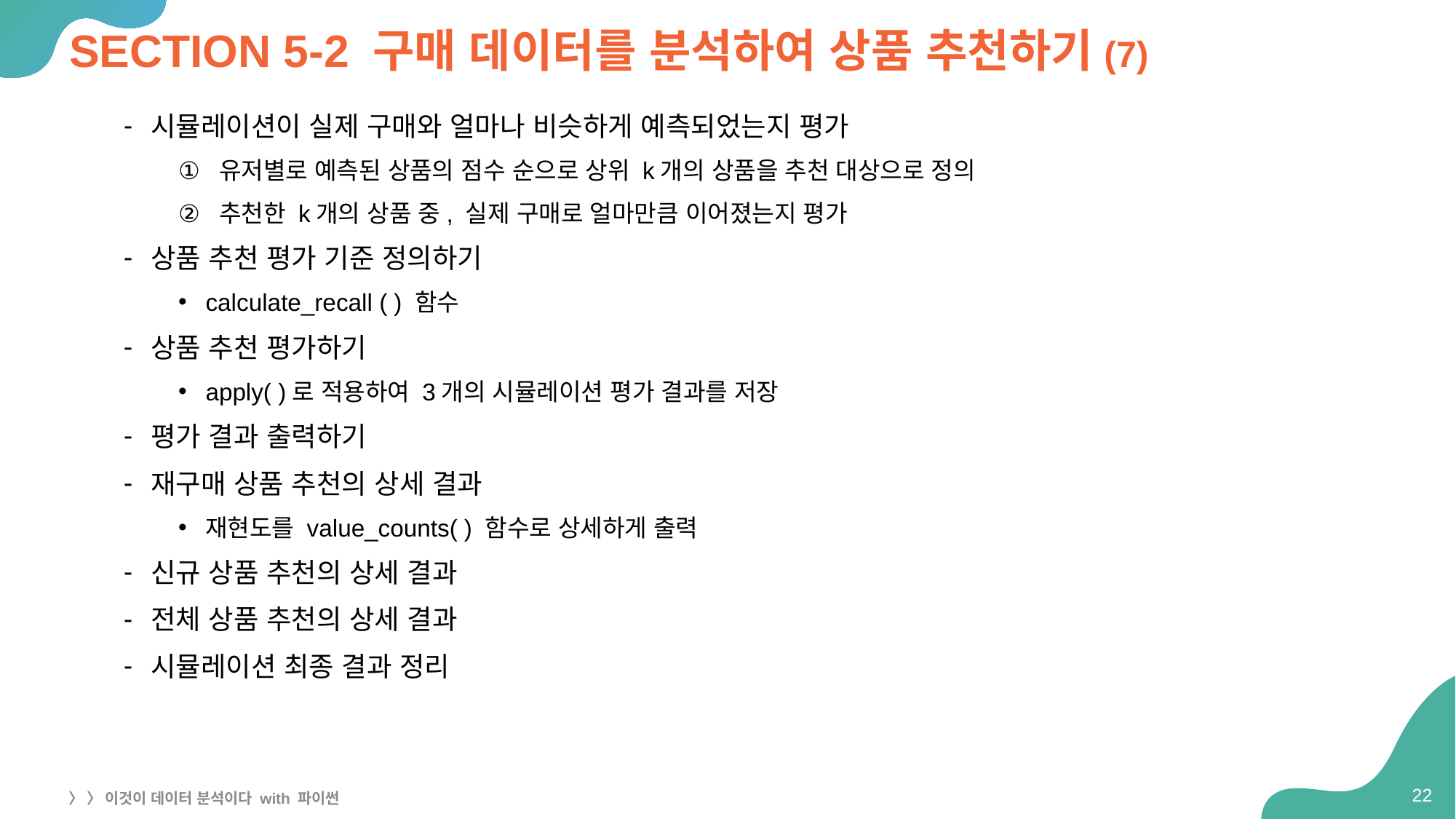

# SECTION 5-2 구매 데이터를 분석하여 상품 추천하기(7)
시뮬레이션이 실제 구매와 얼마나 비슷하게 예측되었는지 평가
유저별로 예측된 상품의 점수 순으로 상위 k개의 상품을 추천 대상으로 정의
추천한 k개의 상품 중, 실제 구매로 얼마만큼 이어졌는지 평가
상품 추천 평가 기준 정의하기
calculate_recall ( ) 함수
상품 추천 평가하기
apply( )로 적용하여 3개의 시뮬레이션 평가 결과를 저장
평가 결과 출력하기
재구매 상품 추천의 상세 결과
재현도를 value_counts( ) 함수로 상세하게 출력
신규 상품 추천의 상세 결과
전체 상품 추천의 상세 결과
시뮬레이션 최종 결과 정리
22
〉 〉 이것이 데이터 분석이다 with 파이썬